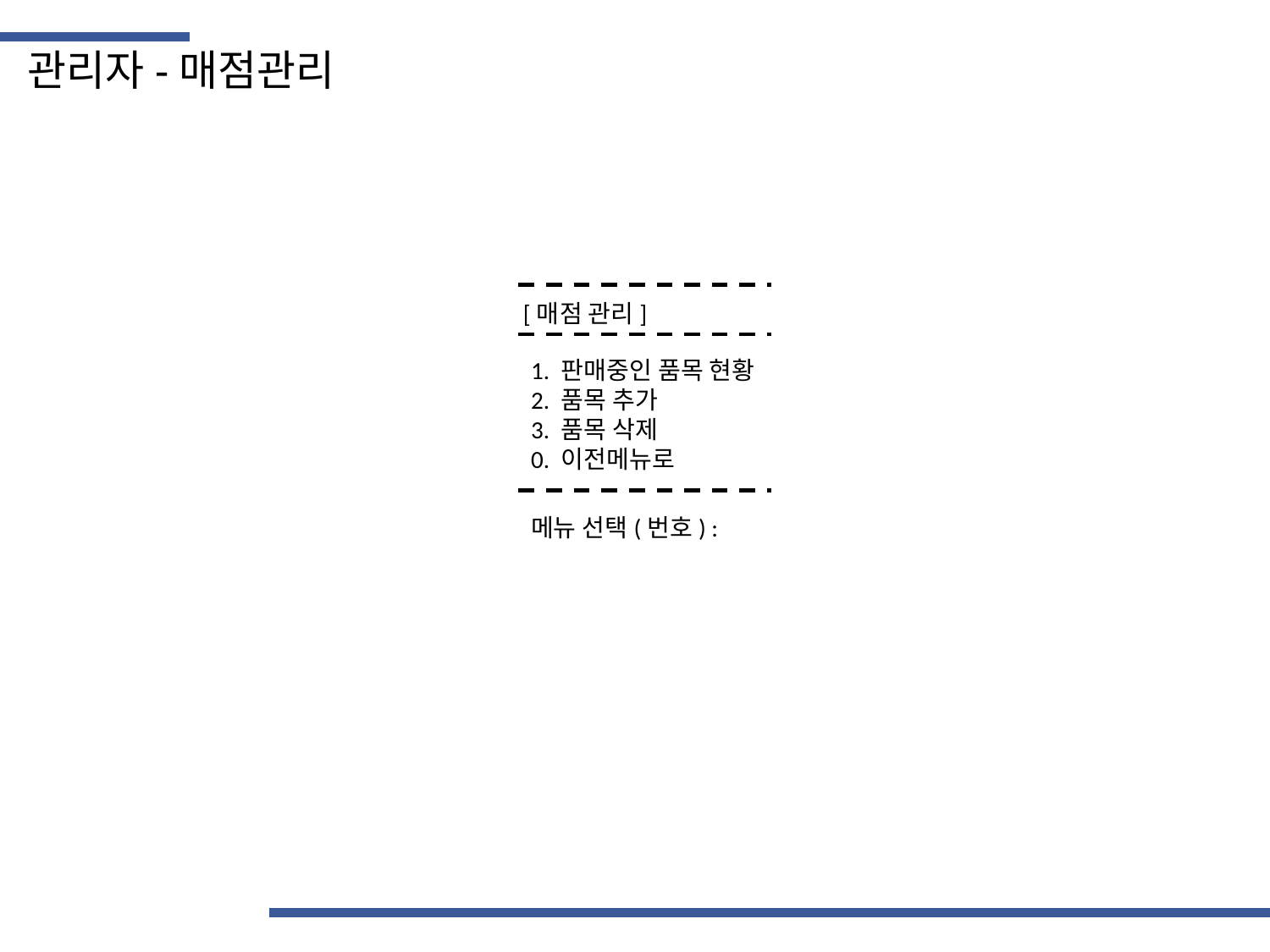

관리자-매점관리
[매점 관리]
1. 판매중인 품목 현황
2. 품목 추가
3. 품목 삭제
0. 이전메뉴로
메뉴 선택(번호) :